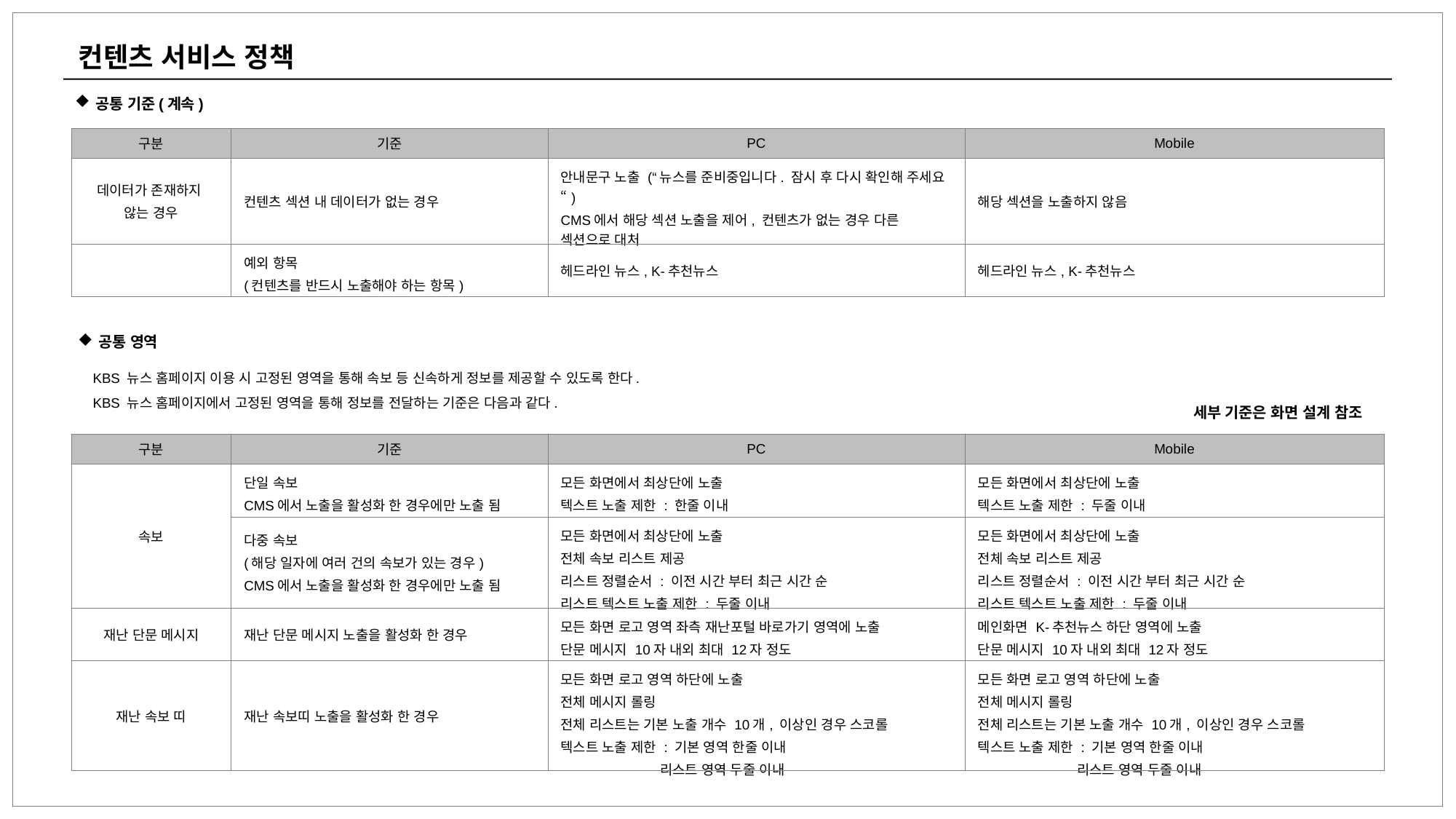

컨텐츠 서비스 정책
공통 기준(계속)
| 구분 | 기준 | PC | Mobile |
| --- | --- | --- | --- |
| 데이터가 존재하지 않는 경우 | 컨텐츠 섹션 내 데이터가 없는 경우 | 안내문구 노출 (“뉴스를 준비중입니다. 잠시 후 다시 확인해 주세요“) CMS에서 해당 섹션 노출을 제어, 컨텐츠가 없는 경우 다른 섹션으로 대처 | 해당 섹션을 노출하지 않음 |
|  | 예외 항목 (컨텐츠를 반드시 노출해야 하는 항목) | 헤드라인 뉴스, K-추천뉴스 | 헤드라인 뉴스, K-추천뉴스 |
공통 영역
KBS 뉴스 홈페이지 이용 시 고정된 영역을 통해 속보 등 신속하게 정보를 제공할 수 있도록 한다.
KBS 뉴스 홈페이지에서 고정된 영역을 통해 정보를 전달하는 기준은 다음과 같다.
세부 기준은 화면 설계 참조
| 구분 | 기준 | PC | Mobile |
| --- | --- | --- | --- |
| 속보 | 단일 속보 CMS에서 노출을 활성화 한 경우에만 노출 됨 | 모든 화면에서 최상단에 노출 텍스트 노출 제한 : 한줄 이내 | 모든 화면에서 최상단에 노출 텍스트 노출 제한 : 두줄 이내 |
|  | 다중 속보 (해당 일자에 여러 건의 속보가 있는 경우) CMS에서 노출을 활성화 한 경우에만 노출 됨 | 모든 화면에서 최상단에 노출 전체 속보 리스트 제공 리스트 정렬순서 : 이전 시간 부터 최근 시간 순 리스트 텍스트 노출 제한 : 두줄 이내 | 모든 화면에서 최상단에 노출 전체 속보 리스트 제공 리스트 정렬순서 : 이전 시간 부터 최근 시간 순 리스트 텍스트 노출 제한 : 두줄 이내 |
| 재난 단문 메시지 | 재난 단문 메시지 노출을 활성화 한 경우 | 모든 화면 로고 영역 좌측 재난포털 바로가기 영역에 노출 단문 메시지 10자 내외 최대 12자 정도 | 메인화면 K-추천뉴스 하단 영역에 노출 단문 메시지 10자 내외 최대 12자 정도 |
| 재난 속보 띠 | 재난 속보띠 노출을 활성화 한 경우 | 모든 화면 로고 영역 하단에 노출 전체 메시지 롤링 전체 리스트는 기본 노출 개수 10개, 이상인 경우 스코롤 텍스트 노출 제한 : 기본 영역 한줄 이내 리스트 영역 두줄 이내 | 모든 화면 로고 영역 하단에 노출 전체 메시지 롤링 전체 리스트는 기본 노출 개수 10개, 이상인 경우 스코롤 텍스트 노출 제한 : 기본 영역 한줄 이내 리스트 영역 두줄 이내 |